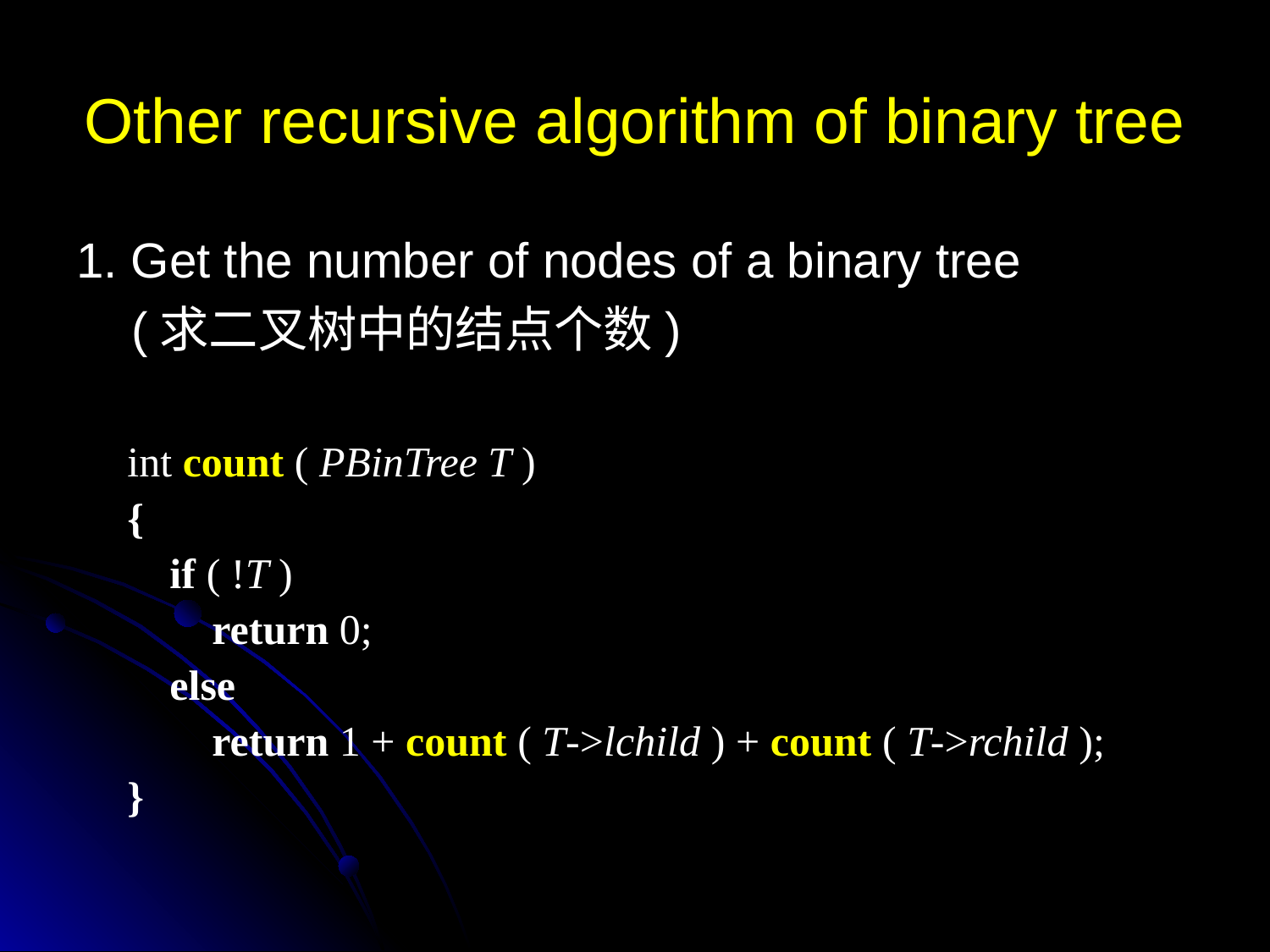

# Other recursive algorithm of binary tree
1. Get the number of nodes of a binary tree
    (求二叉树中的结点个数)

int count ( PBinTree T )
{
    if ( !T )
        return 0;
    else
        return 1 + count ( T->lchild ) + count ( T->rchild );
}